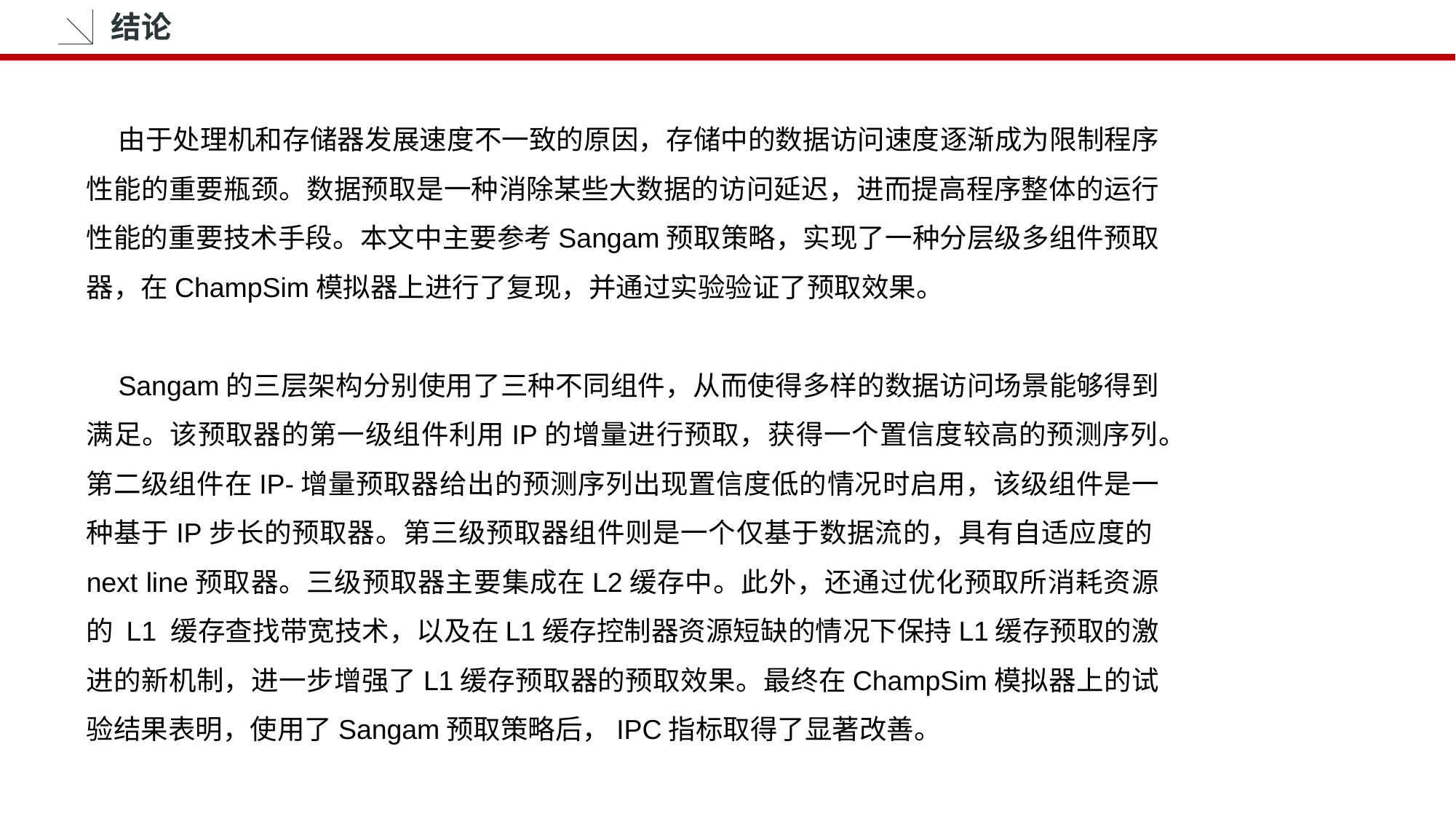

结论
由于处理机和存储器发展速度不一致的原因，存储中的数据访问速度逐渐成为限制程序性能的重要瓶颈。数据预取是一种消除某些大数据的访问延迟，进而提高程序整体的运行性能的重要技术手段。本文中主要参考Sangam预取策略，实现了一种分层级多组件预取器，在ChampSim模拟器上进行了复现，并通过实验验证了预取效果。

Sangam的三层架构分别使用了三种不同组件，从而使得多样的数据访问场景能够得到满足。该预取器的第一级组件利用IP的增量进行预取，获得一个置信度较高的预测序列。第二级组件在IP-增量预取器给出的预测序列出现置信度低的情况时启用，该级组件是一种基于IP步长的预取器。第三级预取器组件则是一个仅基于数据流的，具有自适应度的next line预取器。三级预取器主要集成在L2缓存中。此外，还通过优化预取所消耗资源的 L1 缓存查找带宽技术，以及在L1缓存控制器资源短缺的情况下保持L1缓存预取的激进的新机制，进一步增强了L1缓存预取器的预取效果。最终在ChampSim模拟器上的试验结果表明，使用了Sangam预取策略后，IPC指标取得了显著改善。